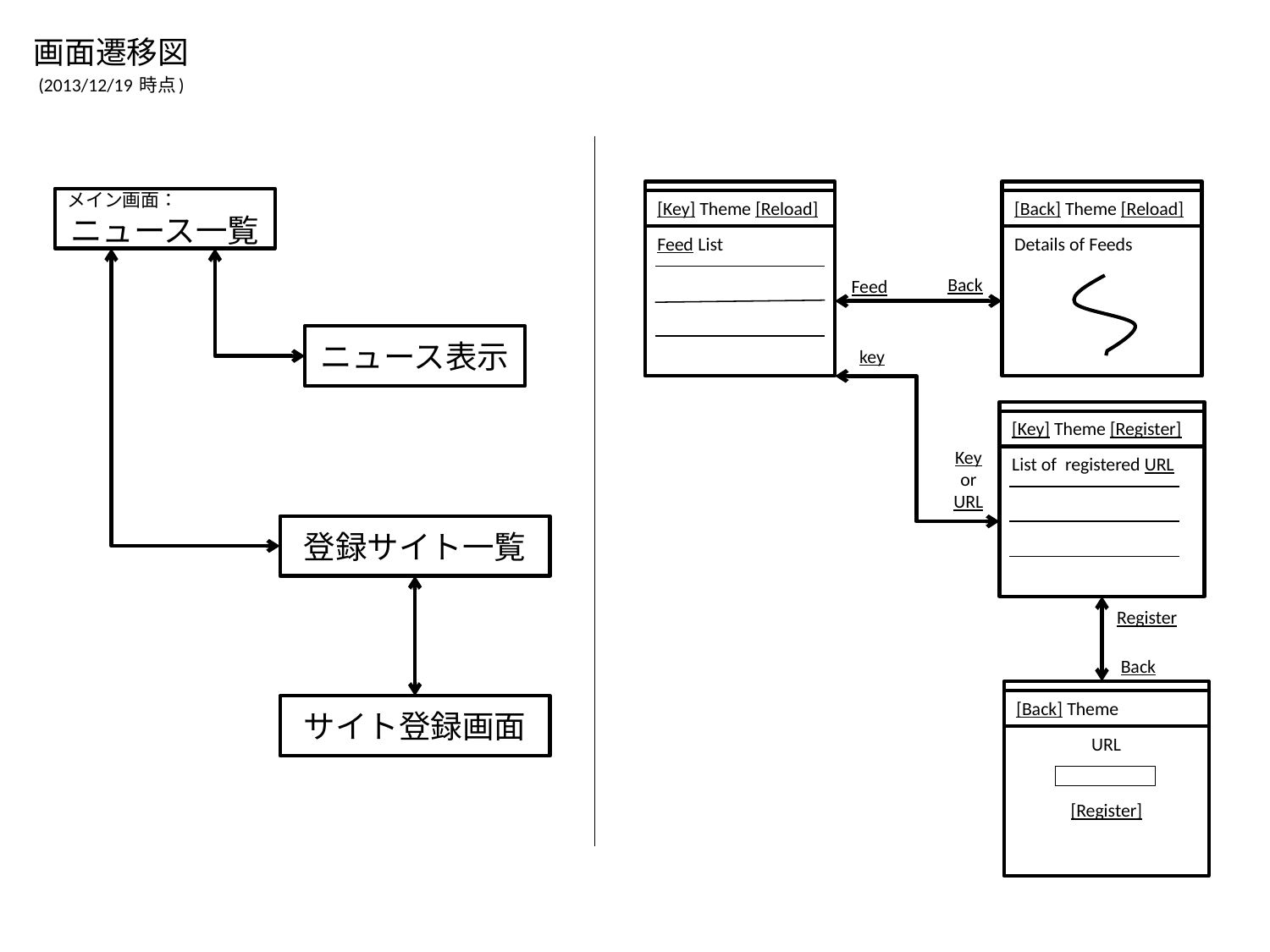

画面遷移図
(2013/12/19 時点)

メイン画面：
ニュース一覧
[Key] Theme [Reload]
[Back] Theme [Reload]
Feed List
Details of Feeds
Back
Feed

ニュース表示
key

[Key] Theme [Register]
List of  registered URL
Key
or
URL
登録サイト一覧
Register
Back

[Back] Theme
サイト登録画面
URL

[Register]